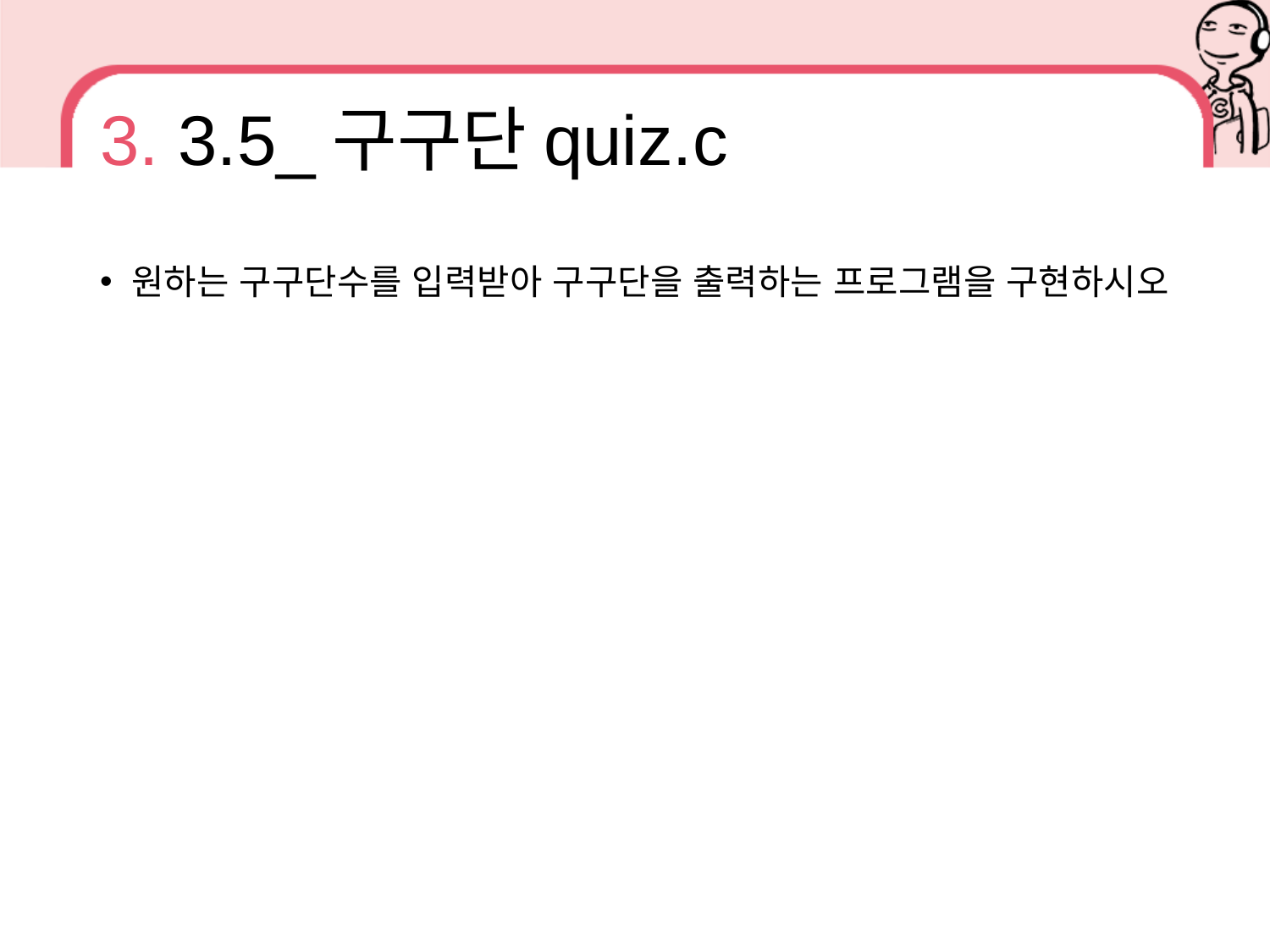

# 3. 3.5_구구단quiz.c
원하는 구구단수를 입력받아 구구단을 출력하는 프로그램을 구현하시오